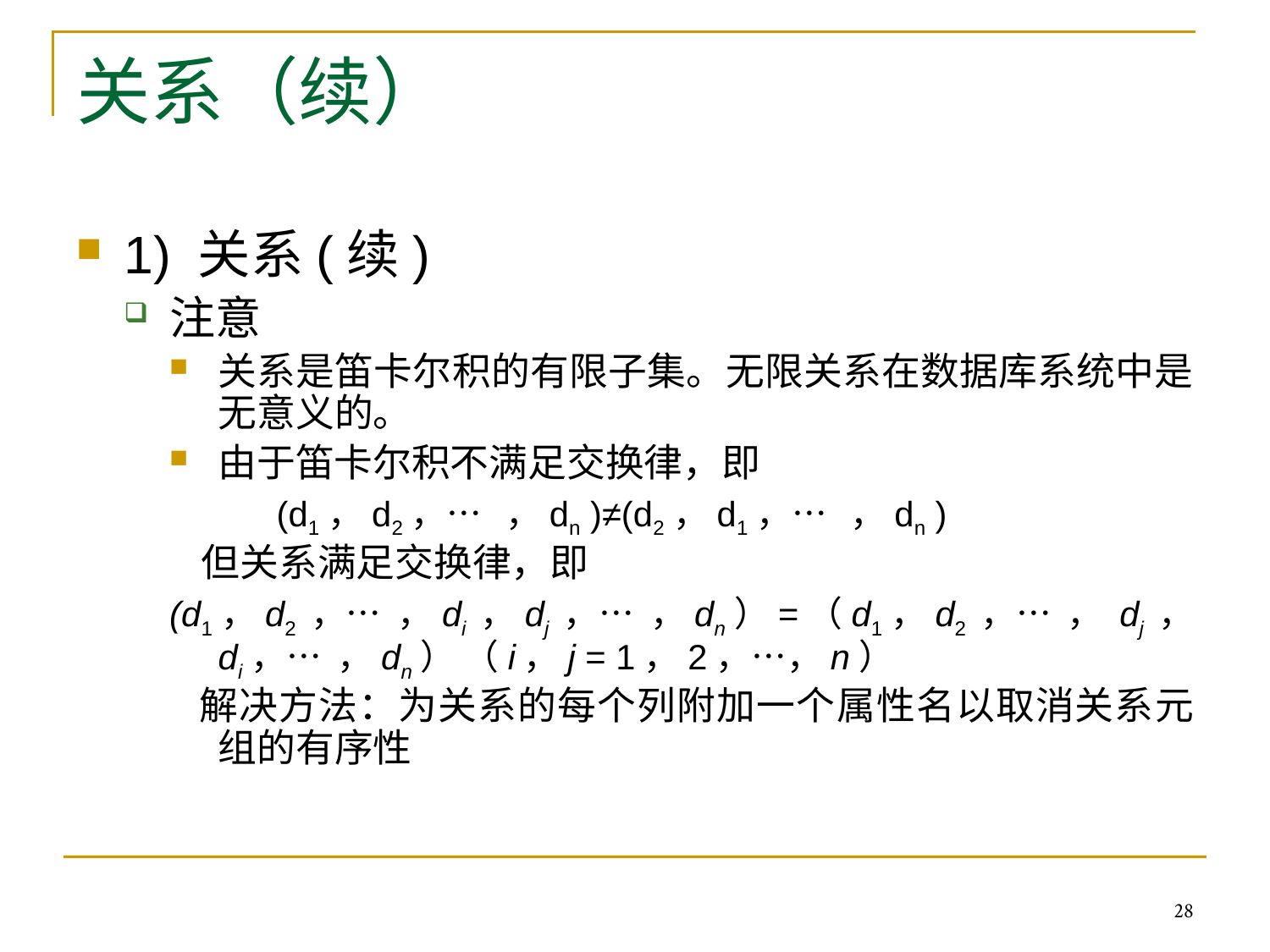

# 关系（续）
1) 关系(续)
注意
关系是笛卡尔积的有限子集。无限关系在数据库系统中是无意义的。
由于笛卡尔积不满足交换律，即
           (d1，d2，…   ，dn )≠(d2，d1，…   ，dn )
   但关系满足交换律，即
(d1，d2 ，…  ，di ，dj ，…  ，dn）=（d1，d2 ，…  ， dj ， di，…  ，dn） （i，j = 1，2，…，n）
  解决方法：为关系的每个列附加一个属性名以取消关系元组的有序性
28